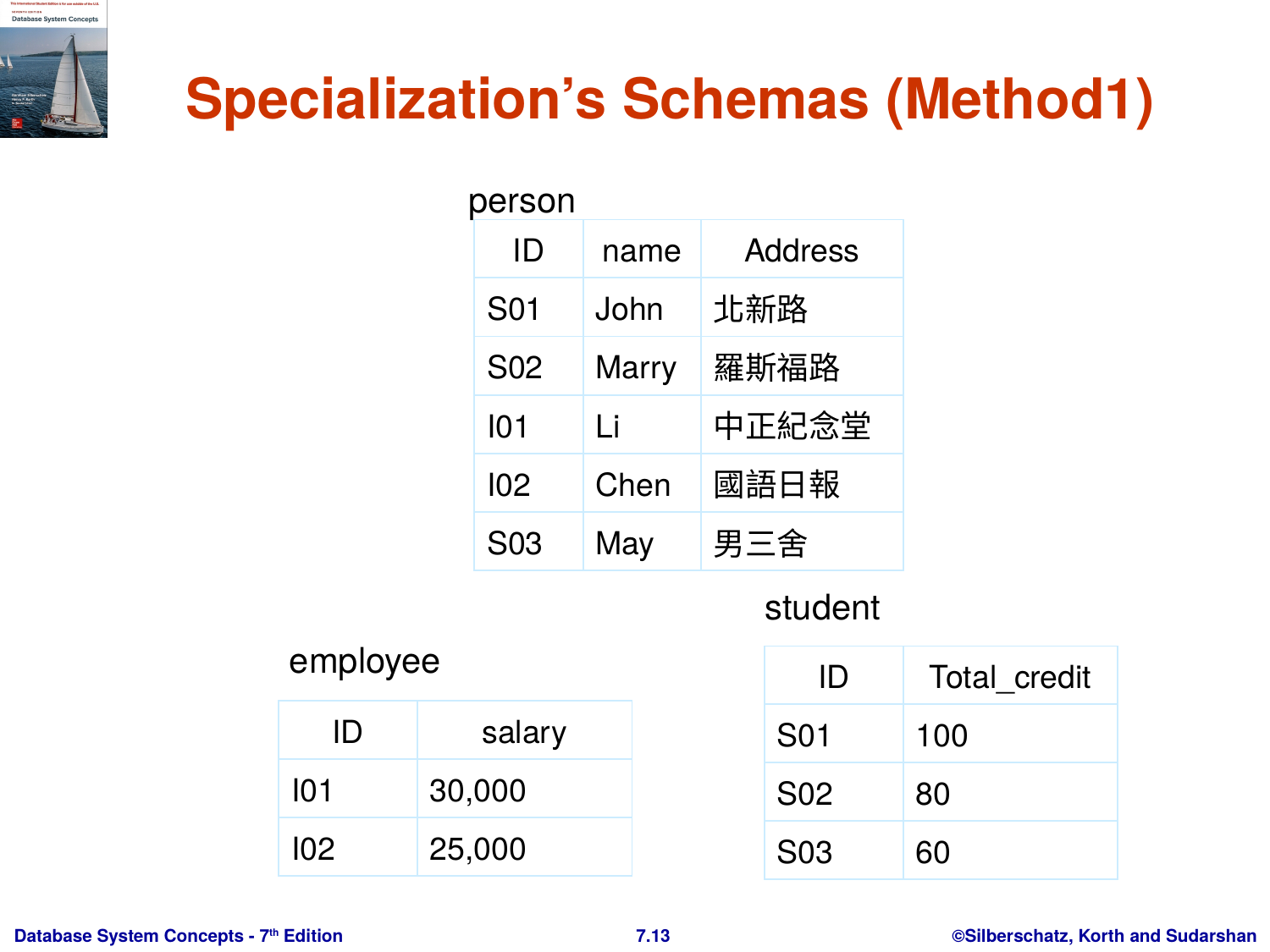

# Specialization’s Schemas (Method1)
person
| ID | name | Address |
| --- | --- | --- |
| S01 | John | 北新路 |
| S02 | Marry | 羅斯福路 |
| I01 | Li | 中正紀念堂 |
| I02 | Chen | 國語日報 |
| S03 | May | 男三舍 |
student
employee
| ID | Total\_credit |
| --- | --- |
| S01 | 100 |
| S02 | 80 |
| S03 | 60 |
| ID | salary |
| --- | --- |
| I01 | 30,000 |
| I02 | 25,000 |